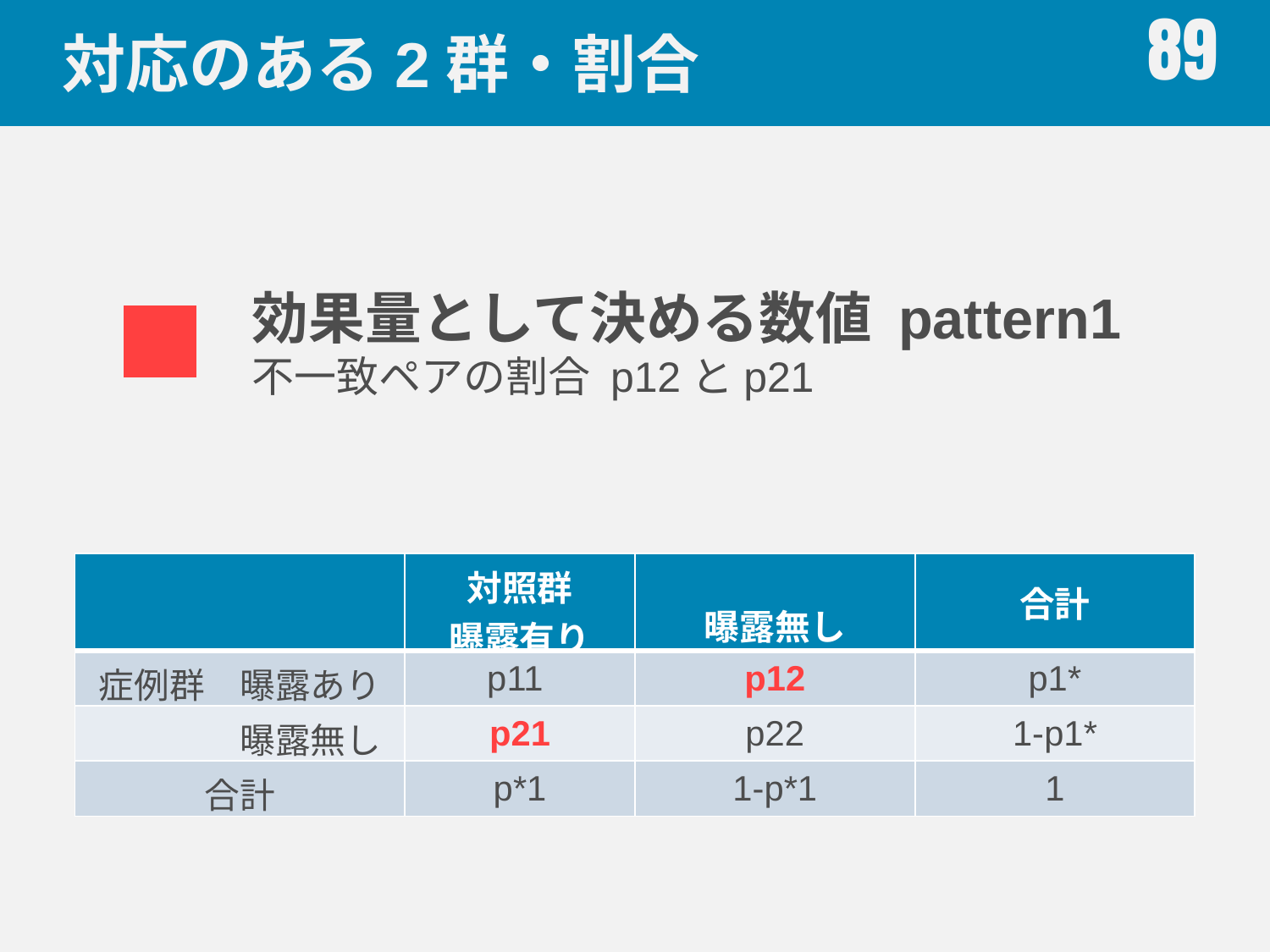

# 対応のある2群・割合
 89
効果量として決める数値 pattern1
不一致ペアの割合 p12とp21

|  | 対照群 曝露有り | 曝露無し | 合計 |
| --- | --- | --- | --- |
| 症例群　曝露あり | p11 | p12 | p1\* |
| 曝露無し | p21 | p22 | 1-p1\* |
| 合計 | p\*1 | 1-p\*1 | 1 |